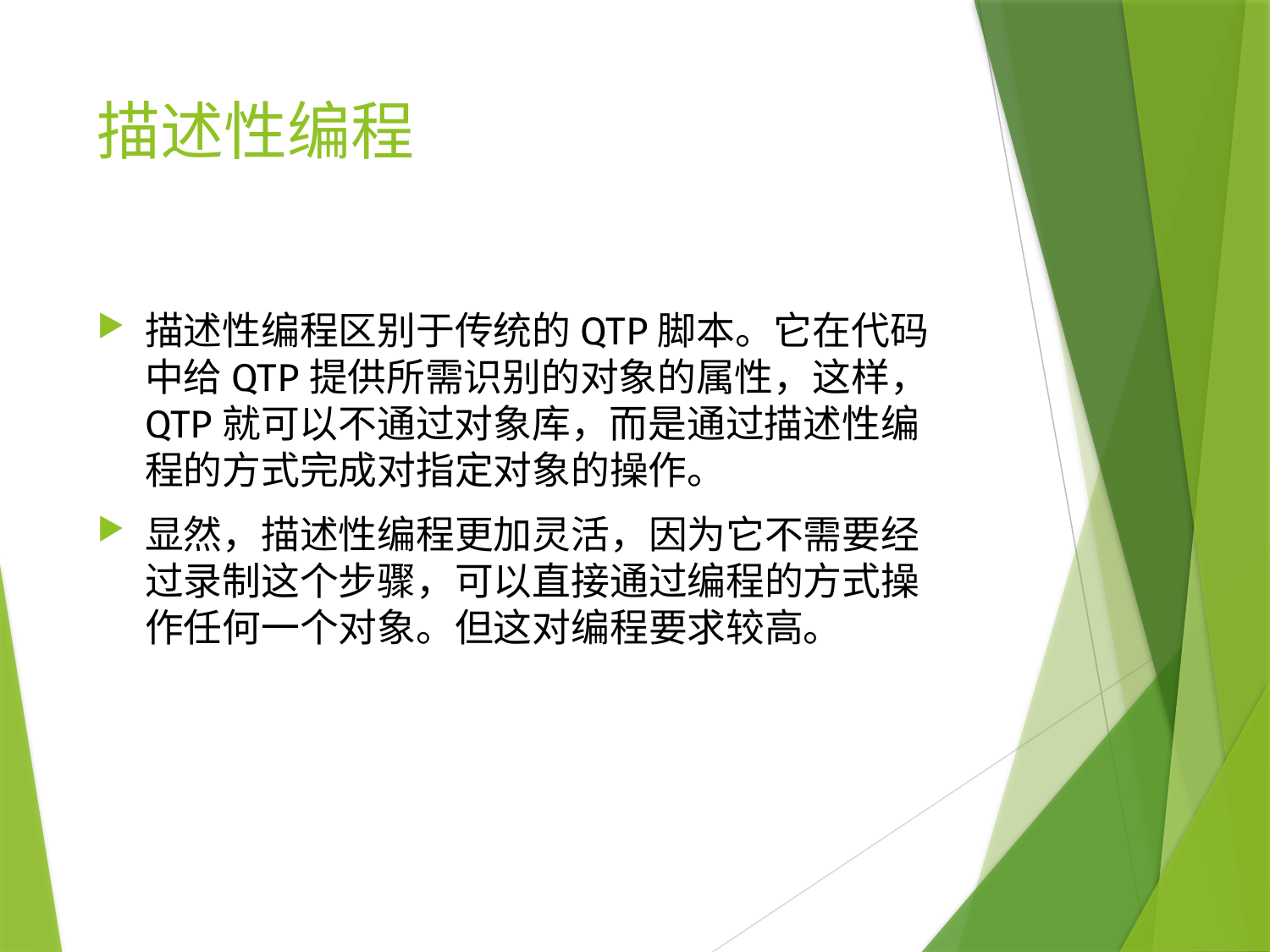

# 描述性编程
描述性编程区别于传统的QTP脚本。它在代码中给QTP提供所需识别的对象的属性，这样，QTP就可以不通过对象库，而是通过描述性编程的方式完成对指定对象的操作。
显然，描述性编程更加灵活，因为它不需要经过录制这个步骤，可以直接通过编程的方式操作任何一个对象。但这对编程要求较高。